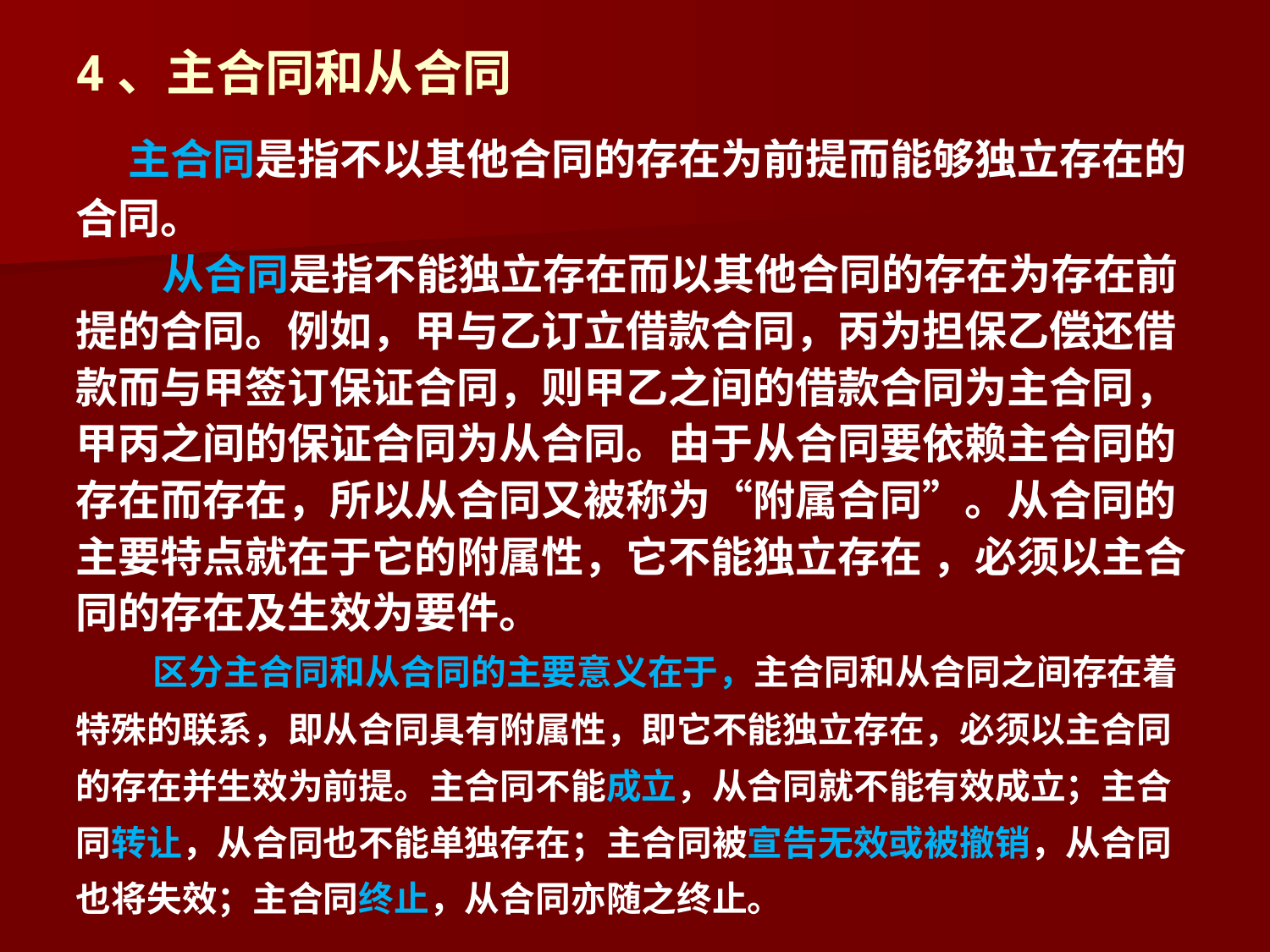

# 4、主合同和从合同
   主合同是指不以其他合同的存在为前提而能够独立存在的合同。
        从合同是指不能独立存在而以其他合同的存在为存在前提的合同。例如，甲与乙订立借款合同，丙为担保乙偿还借款而与甲签订保证合同，则甲乙之间的借款合同为主合同，甲丙之间的保证合同为从合同。由于从合同要依赖主合同的存在而存在，所以从合同又被称为“附属合同”。从合同的主要特点就在于它的附属性，它不能独立存在 ，必须以主合同的存在及生效为要件。
       区分主合同和从合同的主要意义在于，主合同和从合同之间存在着特殊的联系，即从合同具有附属性，即它不能独立存在，必须以主合同的存在并生效为前提。主合同不能成立，从合同就不能有效成立；主合同转让，从合同也不能单独存在；主合同被宣告无效或被撤销，从合同也将失效；主合同终止，从合同亦随之终止。